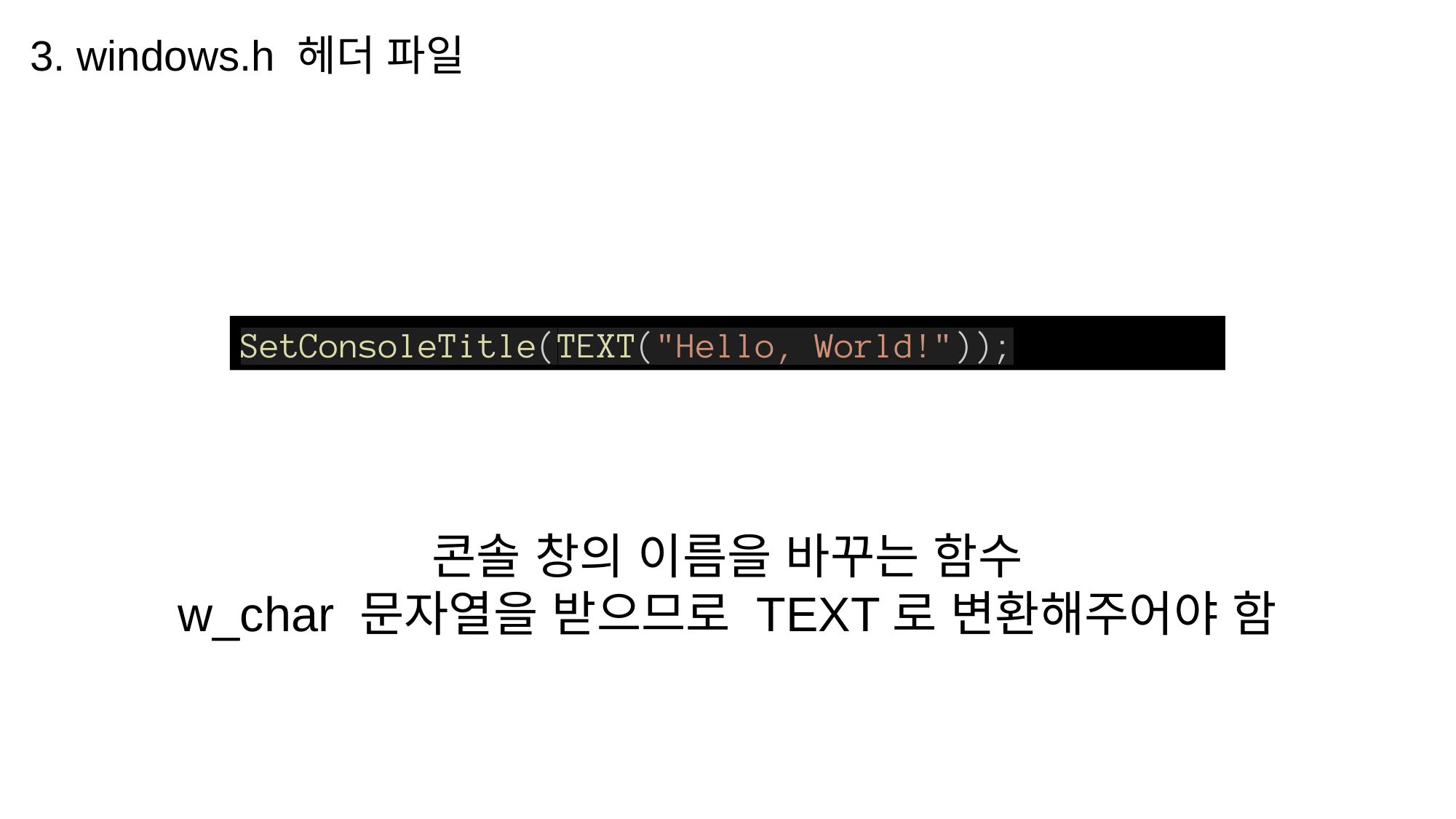

3. windows.h 헤더 파일
SetConsoleTitle(TEXT("Hello, World!"));
콘솔 창의 이름을 바꾸는 함수
w_char 문자열을 받으므로 TEXT로 변환해주어야 함